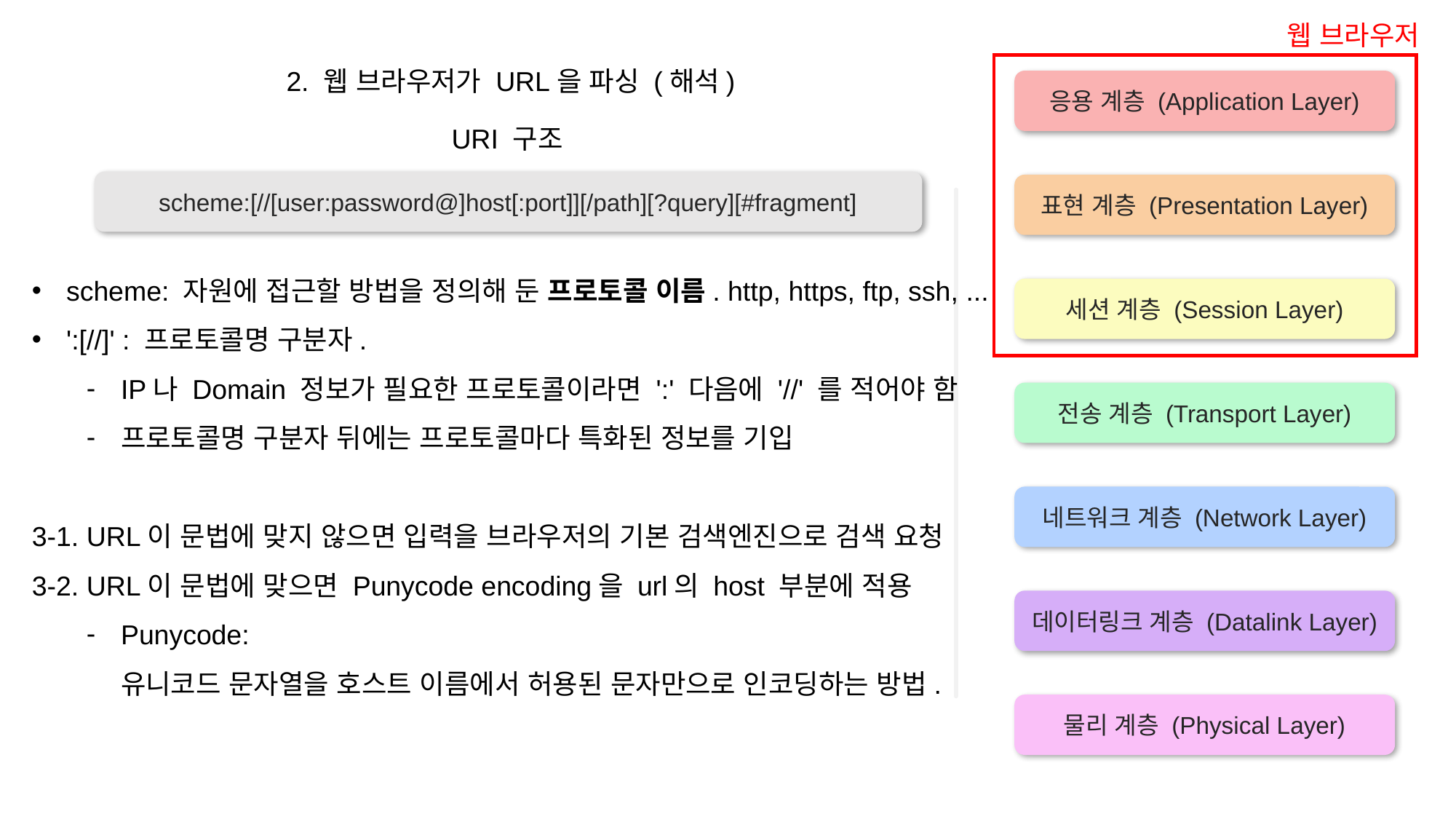

웹 브라우저

2. 웹 브라우저가 URL을 파싱 (해석)
응용 계층 (Application Layer)
표현 계층 (Presentation Layer)
세션 계층 (Session Layer)
전송 계층 (Transport Layer)
네트워크 계층 (Network Layer)
데이터링크 계층 (Datalink Layer)
물리 계층 (Physical Layer)
URI 구조
scheme:[//[user:password@]host[:port]][/path][?query][#fragment]
scheme: 자원에 접근할 방법을 정의해 둔 프로토콜 이름. http, https, ftp, ssh, ...
':[//]' : 프로토콜명 구분자.
IP나 Domain 정보가 필요한 프로토콜이라면 ':' 다음에 '//' 를 적어야 함
프로토콜명 구분자 뒤에는 프로토콜마다 특화된 정보를 기입

3-1. URL이 문법에 맞지 않으면 입력을 브라우저의 기본 검색엔진으로 검색 요청
3-2. URL이 문법에 맞으면 Punycode encoding을 url의 host 부분에 적용
Punycode:
유니코드 문자열을 호스트 이름에서 허용된 문자만으로 인코딩하는 방법.